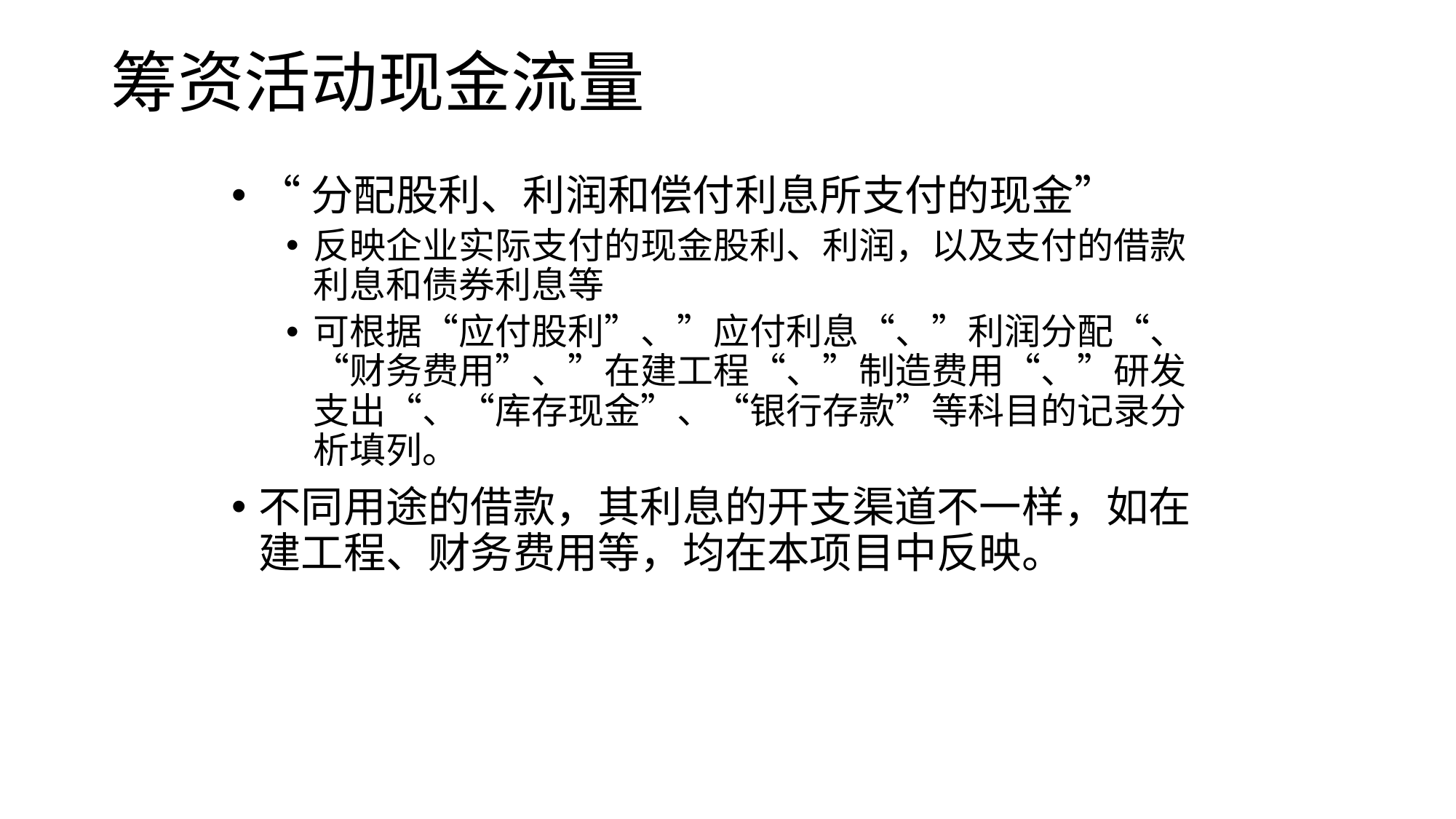

# 筹资活动现金流量
“分配股利、利润和偿付利息所支付的现金”
反映企业实际支付的现金股利、利润，以及支付的借款利息和债券利息等
可根据“应付股利”、”应付利息“、”利润分配“、“财务费用”、”在建工程“、”制造费用“、”研发支出“、“库存现金”、“银行存款”等科目的记录分析填列。
不同用途的借款，其利息的开支渠道不一样，如在建工程、财务费用等，均在本项目中反映。
2023/3/30
67